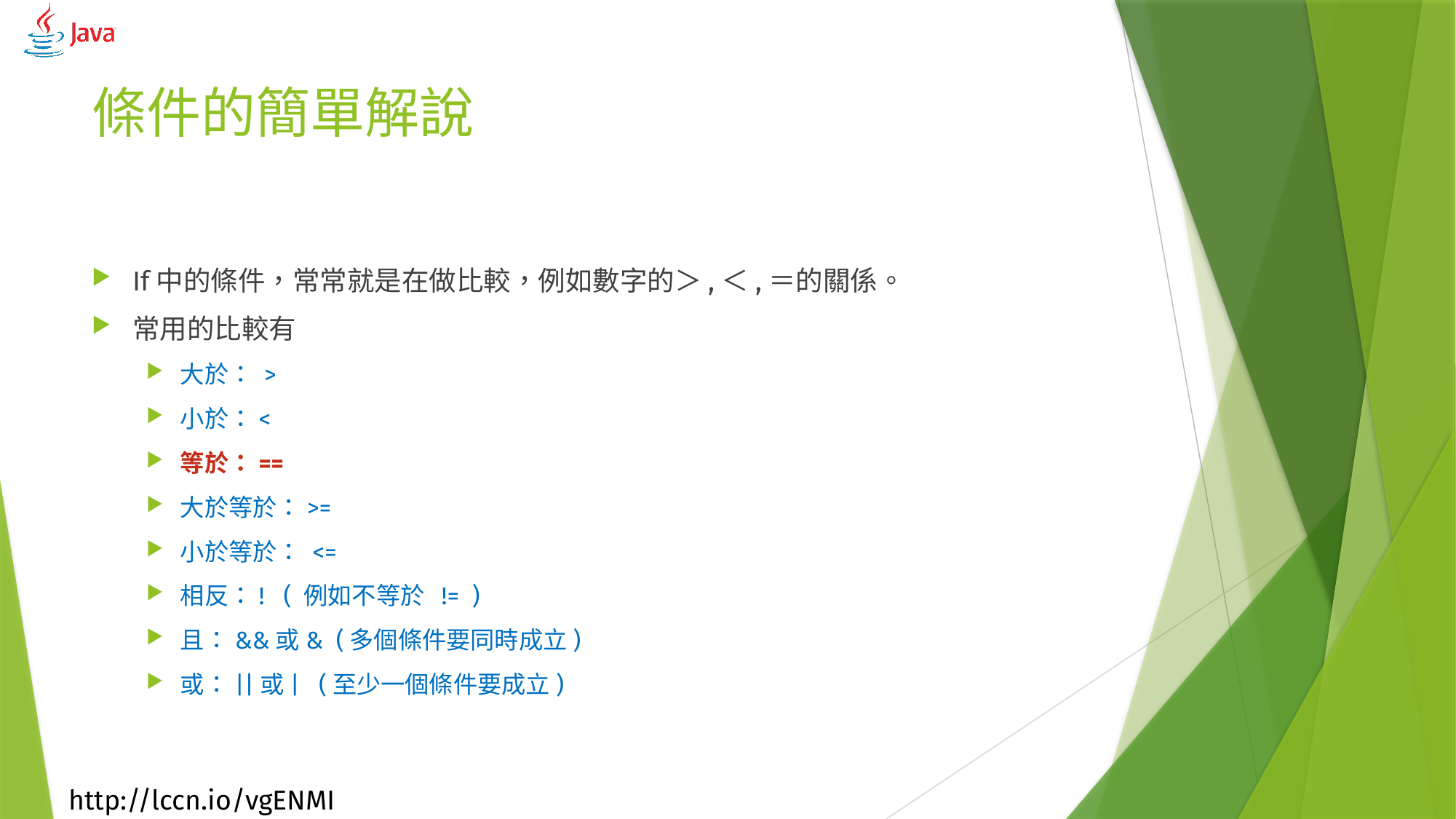

# 條件的簡單解說
If中的條件，常常就是在做比較，例如數字的＞,＜,＝的關係。
常用的比較有
大於： >
小於：<
等於：==
大於等於：>=
小於等於： <=
相反：!   ( 例如不等於  !=  )
且：&&或&  (多個條件要同時成立)
或：||或|   (至少一個條件要成立)